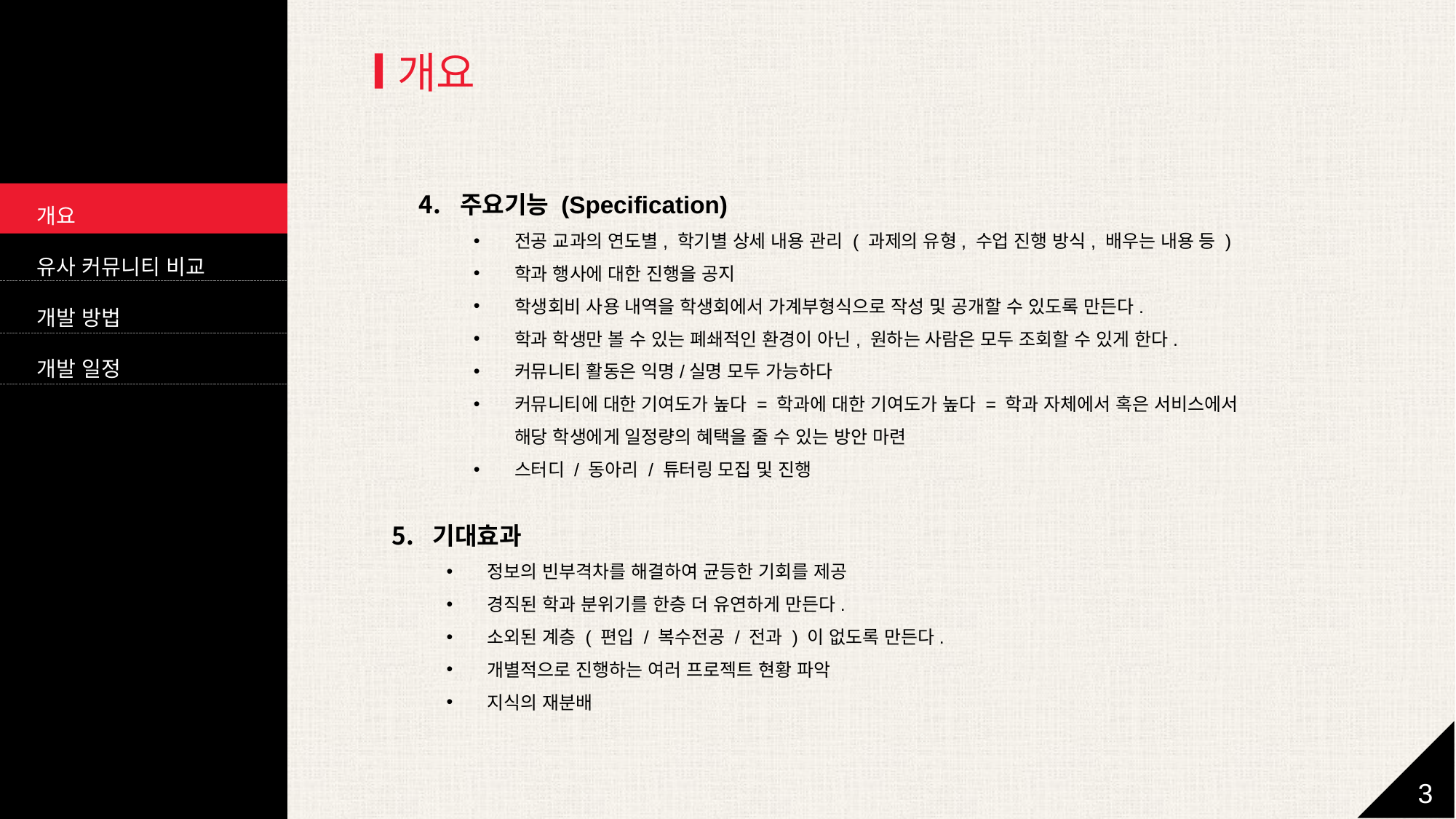

개요

주요기능 (Specification)
전공 교과의 연도별, 학기별 상세 내용 관리 ( 과제의 유형, 수업 진행 방식, 배우는 내용 등 )
학과 행사에 대한 진행을 공지
학생회비 사용 내역을 학생회에서 가계부형식으로 작성 및 공개할 수 있도록 만든다.
학과 학생만 볼 수 있는 폐쇄적인 환경이 아닌, 원하는 사람은 모두 조회할 수 있게 한다.
커뮤니티 활동은 익명/실명 모두 가능하다
커뮤니티에 대한 기여도가 높다 = 학과에 대한 기여도가 높다 = 학과 자체에서 혹은 서비스에서
해당 학생에게 일정량의 혜택을 줄 수 있는 방안 마련
스터디 / 동아리 / 튜터링 모집 및 진행
개요
유사 커뮤니티 비교
개발 방법
개발 일정

기대효과
정보의 빈부격차를 해결하여 균등한 기회를 제공
경직된 학과 분위기를 한층 더 유연하게 만든다.
소외된 계층 ( 편입 / 복수전공 / 전과 ) 이 없도록 만든다.
개별적으로 진행하는 여러 프로젝트 현황 파악
지식의 재분배

3